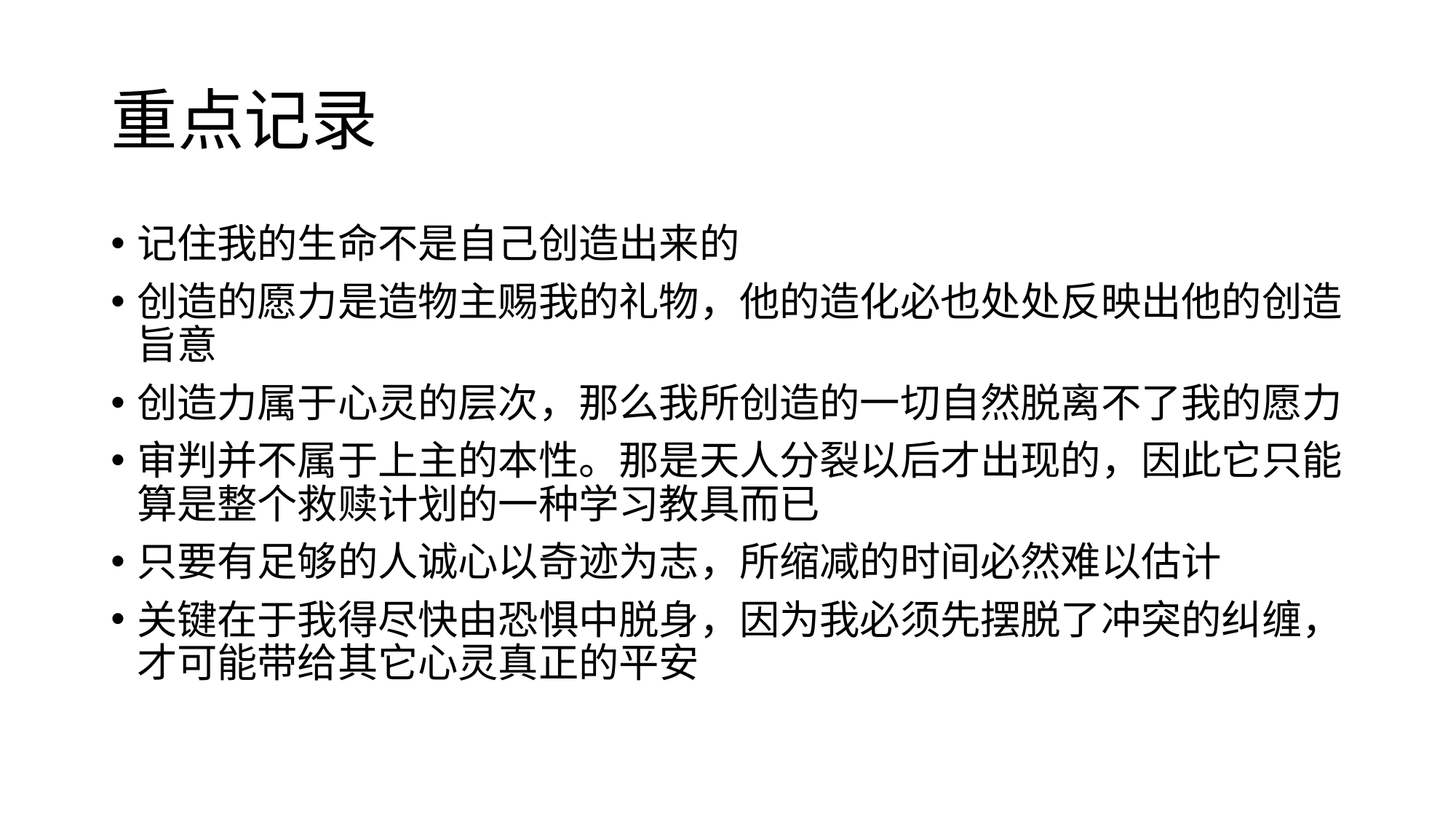

# 重点记录
记住我的生命不是自己创造出来的
创造的愿力是造物主赐我的礼物，他的造化必也处处反映出他的创造旨意
创造力属于心灵的层次，那么我所创造的一切自然脱离不了我的愿力
审判并不属于上主的本性。那是天人分裂以后才出现的，因此它只能算是整个救赎计划的一种学习教具而已
只要有足够的人诚心以奇迹为志，所缩减的时间必然难以估计
关键在于我得尽快由恐惧中脱身，因为我必须先摆脱了冲突的纠缠，才可能带给其它心灵真正的平安